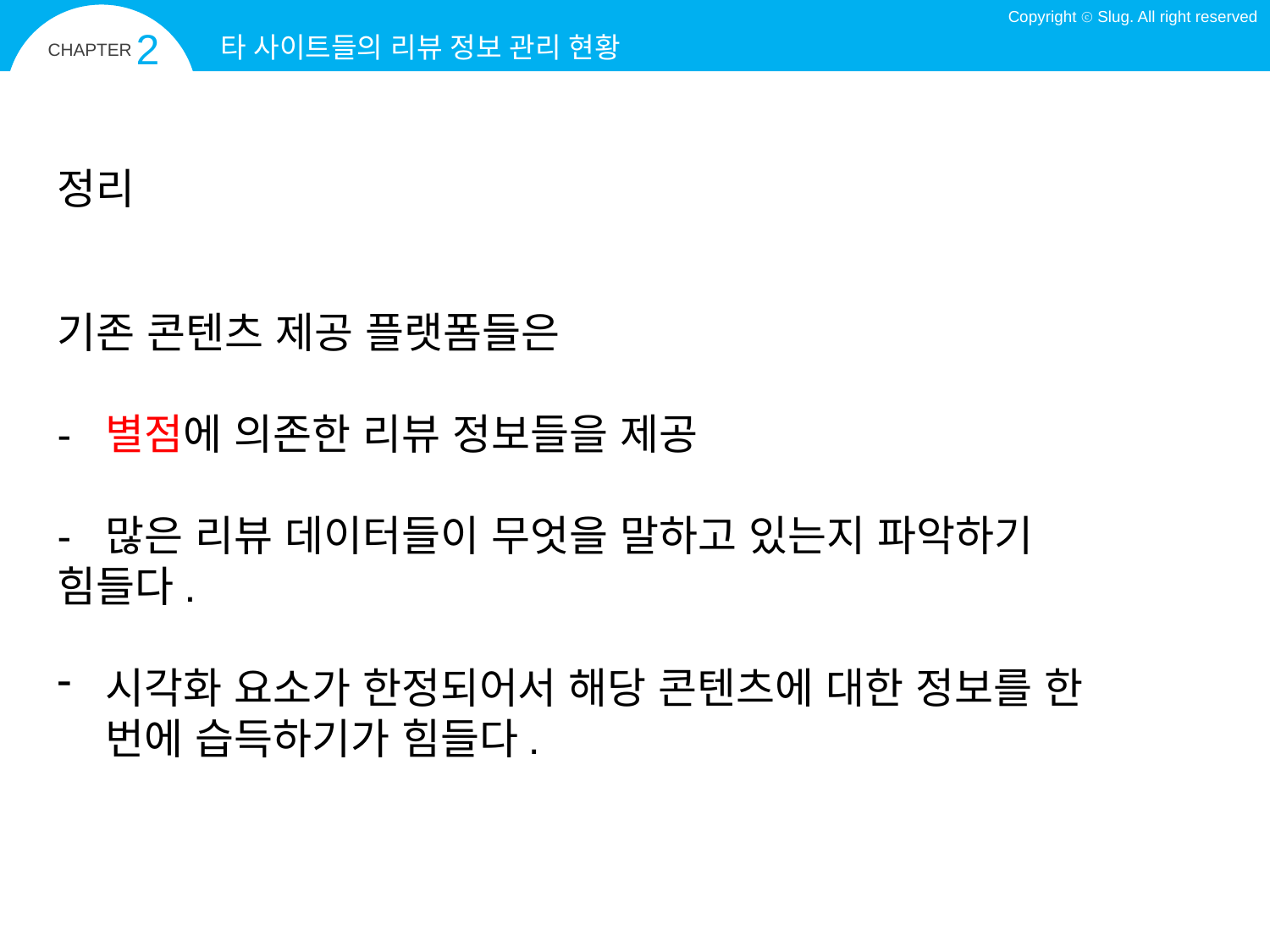

Copyright ⓒ Slug. All right reserved

2
타 사이트들의 리뷰 정보 관리 현황
CHAPTER
정리
기존 콘텐츠 제공 플랫폼들은

-  별점에 의존한 리뷰 정보들을 제공

-  많은 리뷰 데이터들이 무엇을 말하고 있는지 파악하기 힘들다.

시각화 요소가 한정되어서 해당 콘텐츠에 대한 정보를 한 번에 습득하기가 힘들다.